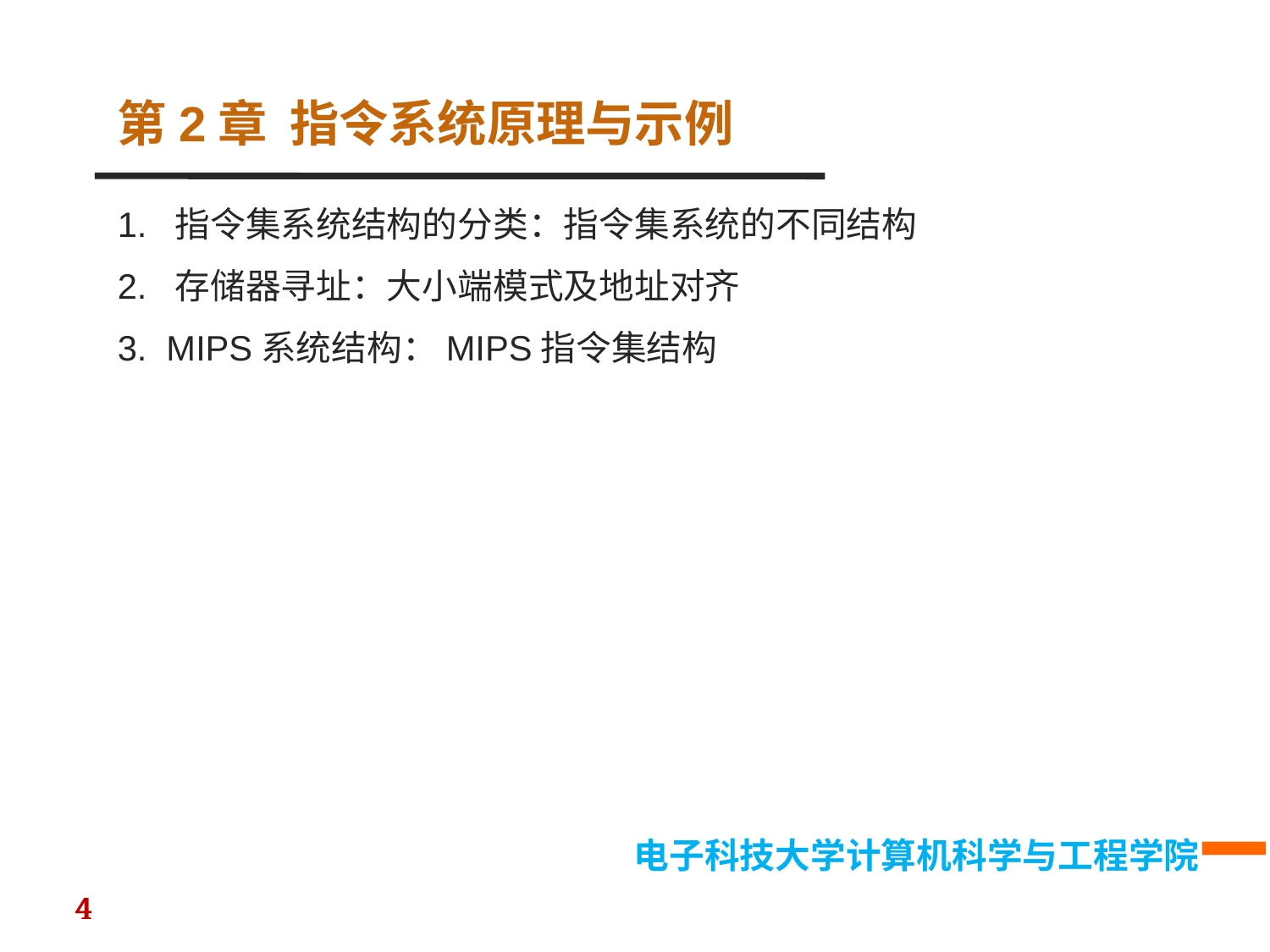

第2章  指令系统原理与示例
1.  指令集系统结构的分类：指令集系统的不同结构
2.  存储器寻址：大小端模式及地址对齐
3.  MIPS系统结构：MIPS指令集结构